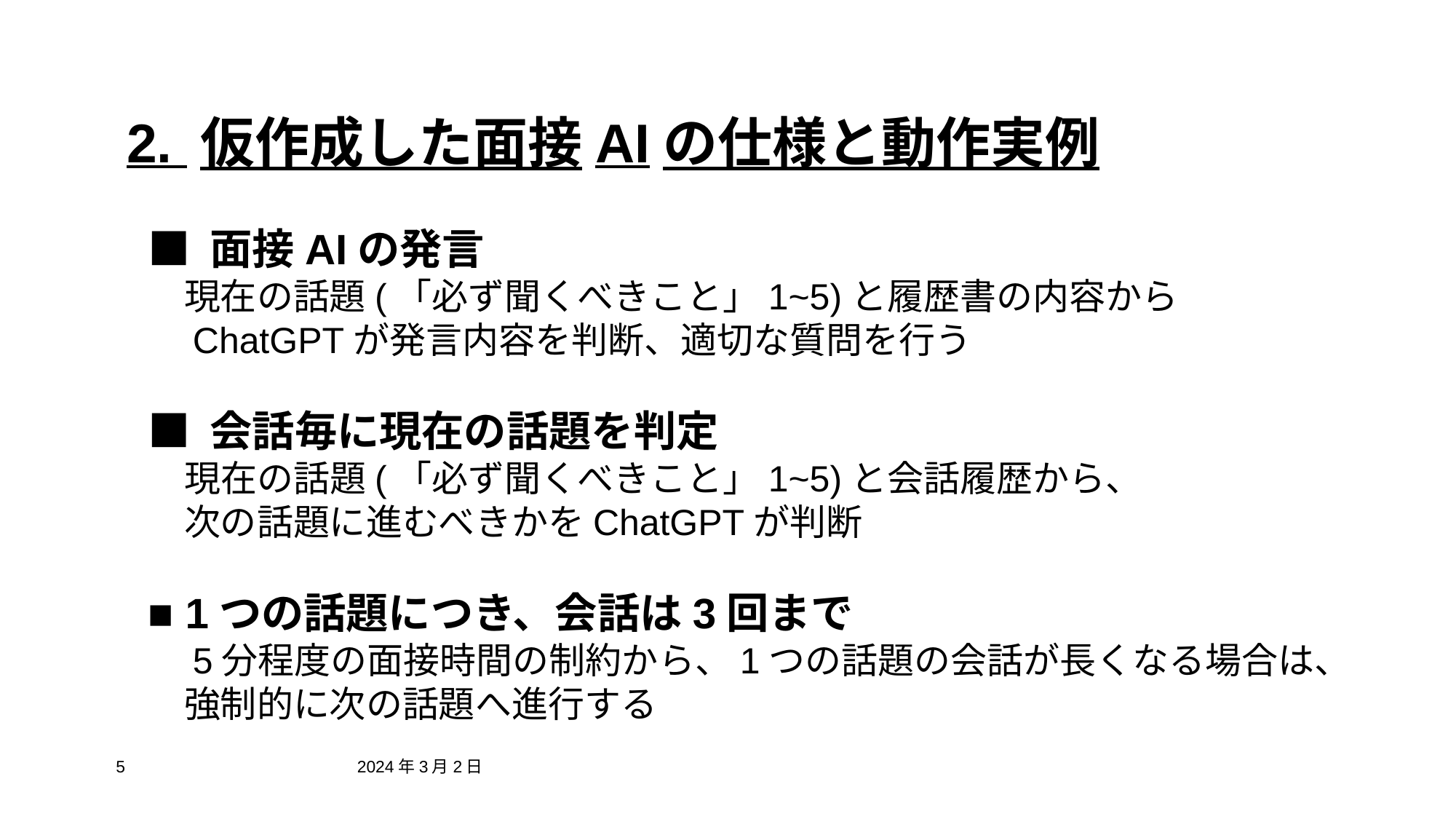

2. 仮作成した面接AIの仕様と動作実例
■ 面接AIの発言
　現在の話題(「必ず聞くべきこと」1~5)と履歴書の内容から
　ChatGPTが発言内容を判断、適切な質問を行う

■ 会話毎に現在の話題を判定
　現在の話題(「必ず聞くべきこと」1~5)と会話履歴から、
　次の話題に進むべきかをChatGPTが判断

■ 1つの話題につき、会話は3回まで
　5分程度の面接時間の制約から、1つの話題の会話が長くなる場合は、
　強制的に次の話題へ進行する
5
2024年3月2日